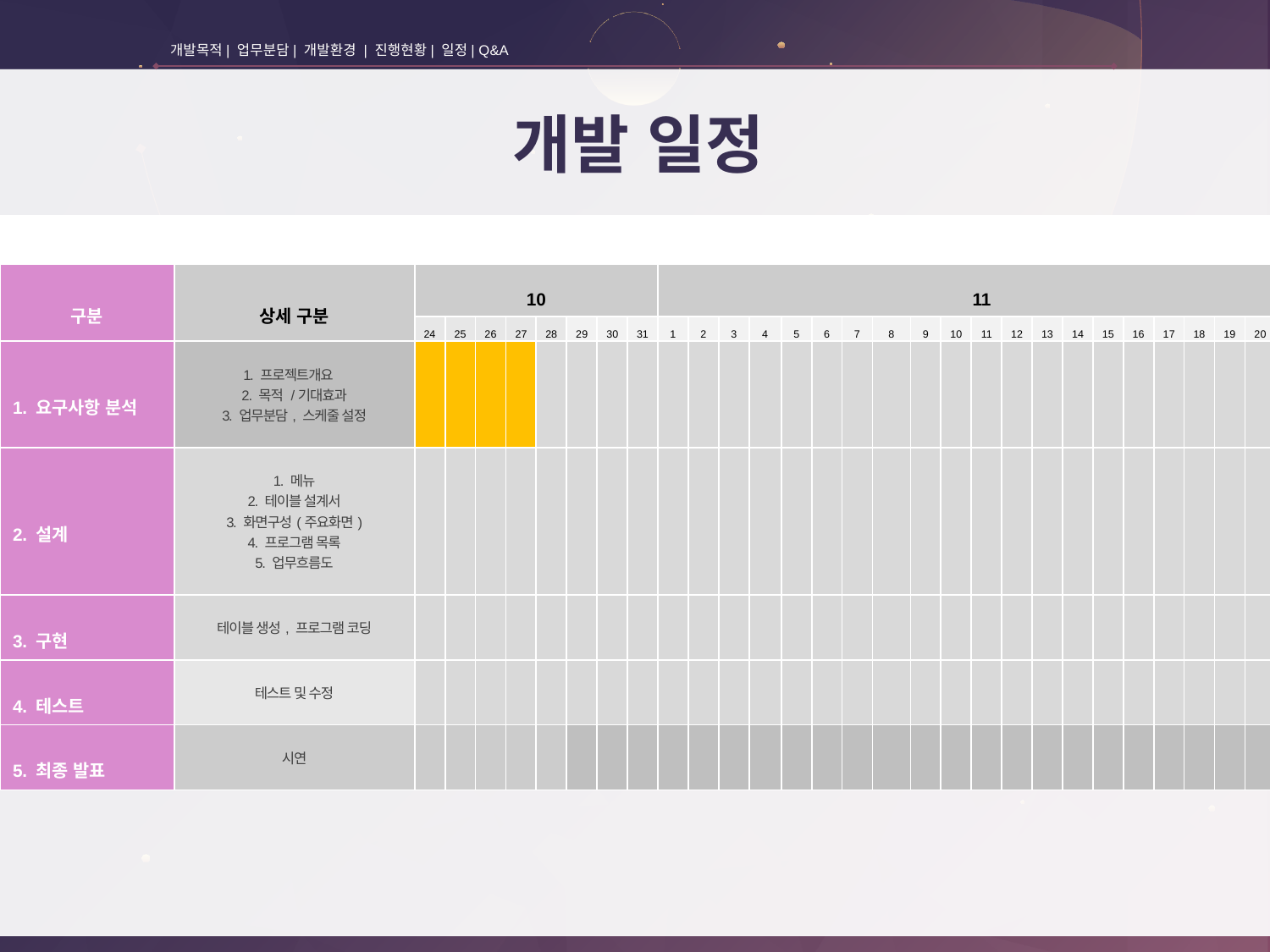

개발목적| 업무분담| 개발환경 | 진행현황| 일정| Q&A

개발 일정
|  |  |  |  |  |  |  |  |  |  |  |  |  |  |  |  |  |  |  |  |  |  |  |  |  |  |  |  |  |  |  |
| --- | --- | --- | --- | --- | --- | --- | --- | --- | --- | --- | --- | --- | --- | --- | --- | --- | --- | --- | --- | --- | --- | --- | --- | --- | --- | --- | --- | --- | --- | --- |
| 구분 | 상세 구분 | 10 |  |  |  |  |  |  |  | 11 |  |  |  |  |  |  |  |  |  |  |  |  |  |  |  |  |  |  |  |  |
|  |  | 24 | 25 | 26 | 27 | 28 | 29 | 30 | 31 | 1 | 2 | 3 | 4 | 5 | 6 | 7 | 8 | 9 | 10 | 11 | 12 | 13 | 14 | 15 | 16 | 17 | 18 | 19 | 20 | 21 |
| 1. 요구사항 분석 | 1. 프로젝트개요 2. 목적 /기대효과 3. 업무분담, 스케줄 설정 |  |  |  |  |  |  |  |  |  |  |  |  |  |  |  |  |  |  |  |  |  |  |  |  |  |  |  |  |  |
| 2. 설계 | 1. 메뉴 2. 테이블 설계서 3. 화면구성(주요화면) 4. 프로그램 목록 5. 업무흐름도 |  |  |  |  |  |  |  |  |  |  |  |  |  |  |  |  |  |  |  |  |  |  |  |  |  |  |  |  |  |
| 3. 구현 | 테이블 생성, 프로그램 코딩 |  |  |  |  |  |  |  |  |  |  |  |  |  |  |  |  |  |  |  |  |  |  |  |  |  |  |  |  |  |
| 4. 테스트 | 테스트 및 수정 |  |  |  |  |  |  |  |  |  |  |  |  |  |  |  |  |  |  |  |  |  |  |  |  |  |  |  |  |  |
| 5. 최종 발표 | 시연 |  |  |  |  |  |  |  |  |  |  |  |  |  |  |  |  |  |  |  |  |  |  |  |  |  |  |  |  |  |